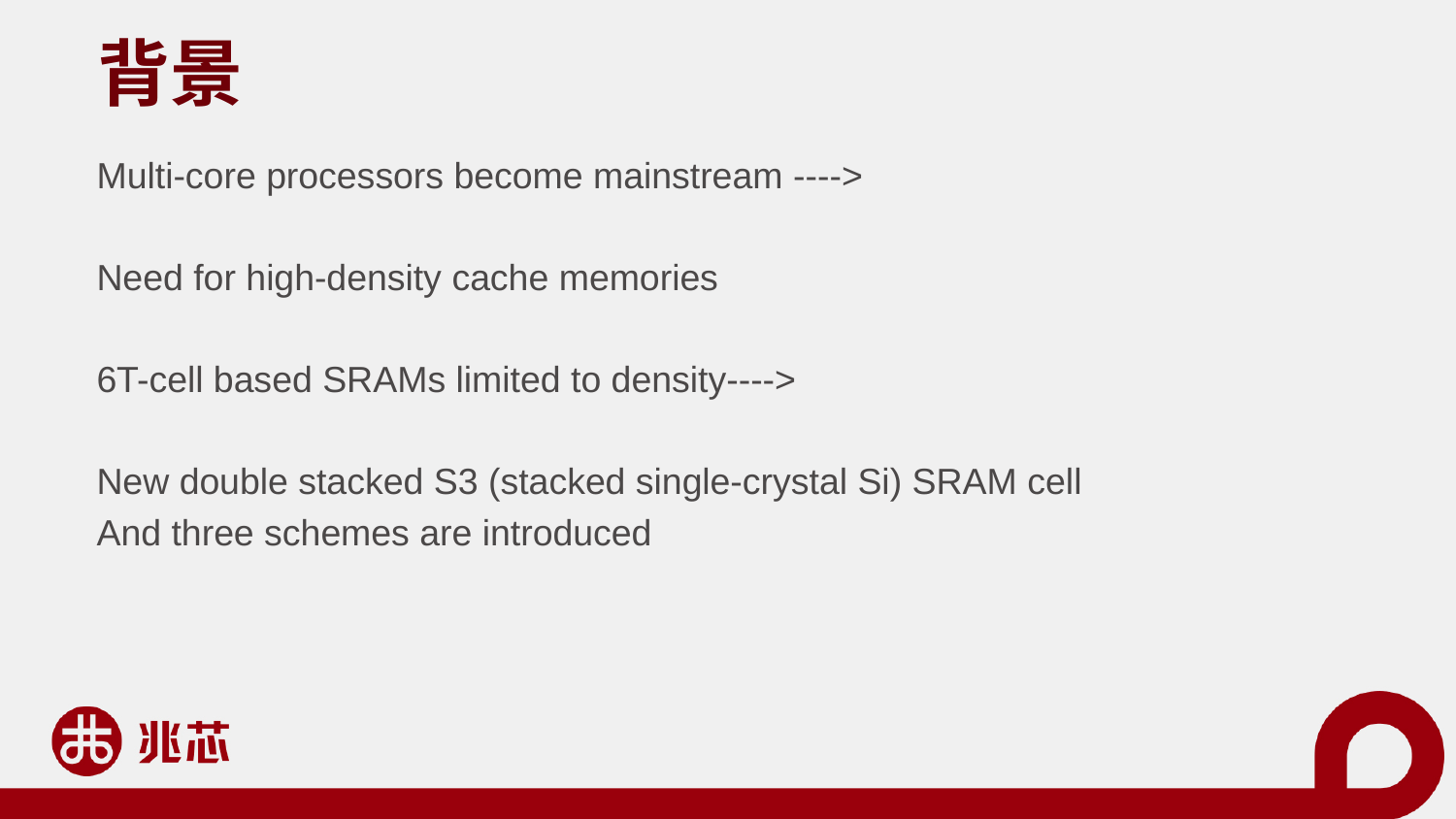

# 背景
Multi-core processors become mainstream ---->

Need for high-density cache memories

6T-cell based SRAMs limited to density---->

New double stacked S3 (stacked single-crystal Si) SRAM cell
And three schemes are introduced